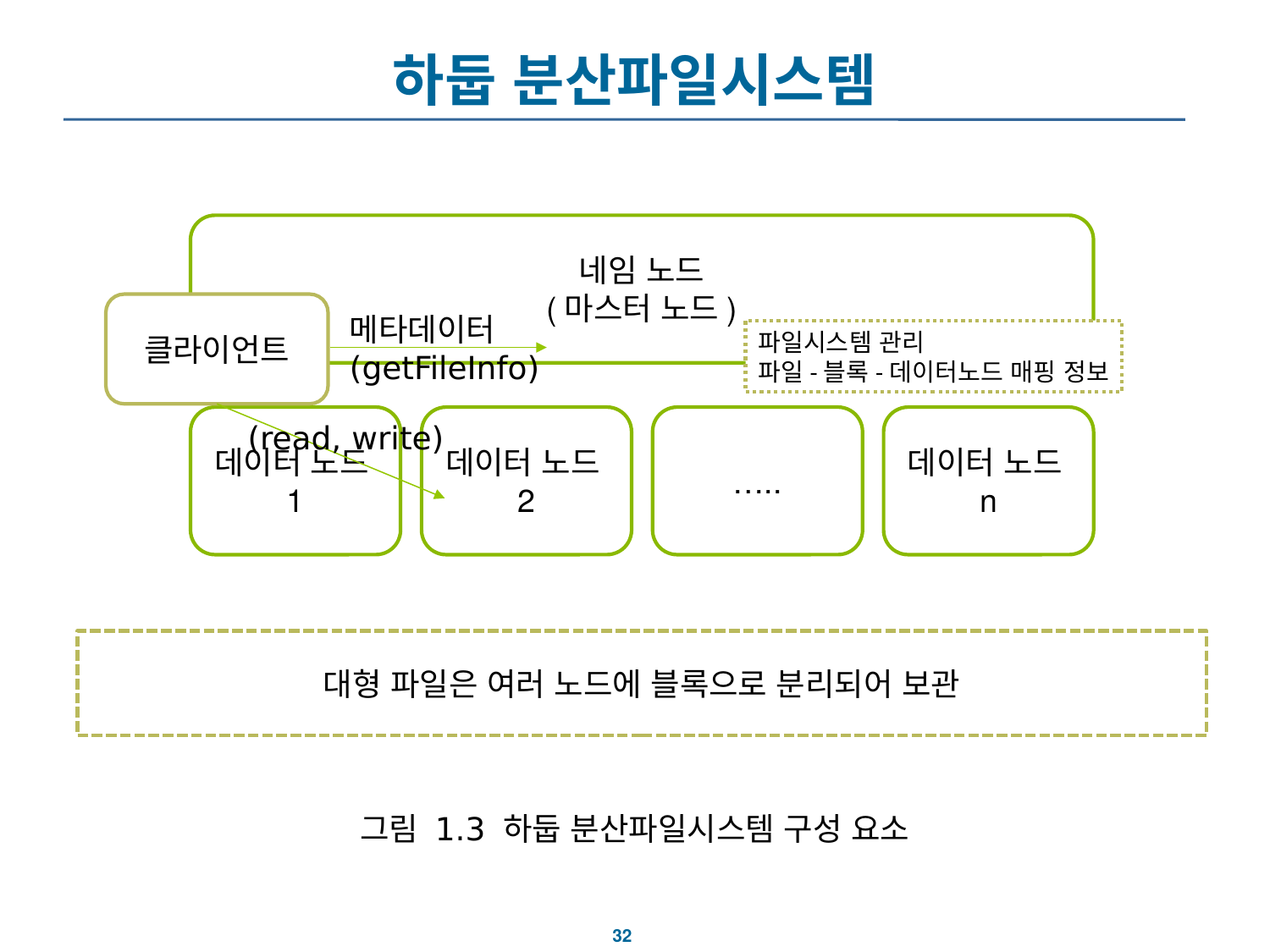

# 하둡 분산파일시스템
네임 노드
(마스터 노드)
데이터 노드1
데이터 노드n
…..
클라이언트
메타데이터
(getFileInfo)
파일시스템 관리
파일-블록-데이터노드 매핑 정보
(read, write)
대형 파일은 여러 노드에 블록으로 분리되어 보관
그림 1.3 하둡 분산파일시스템 구성 요소